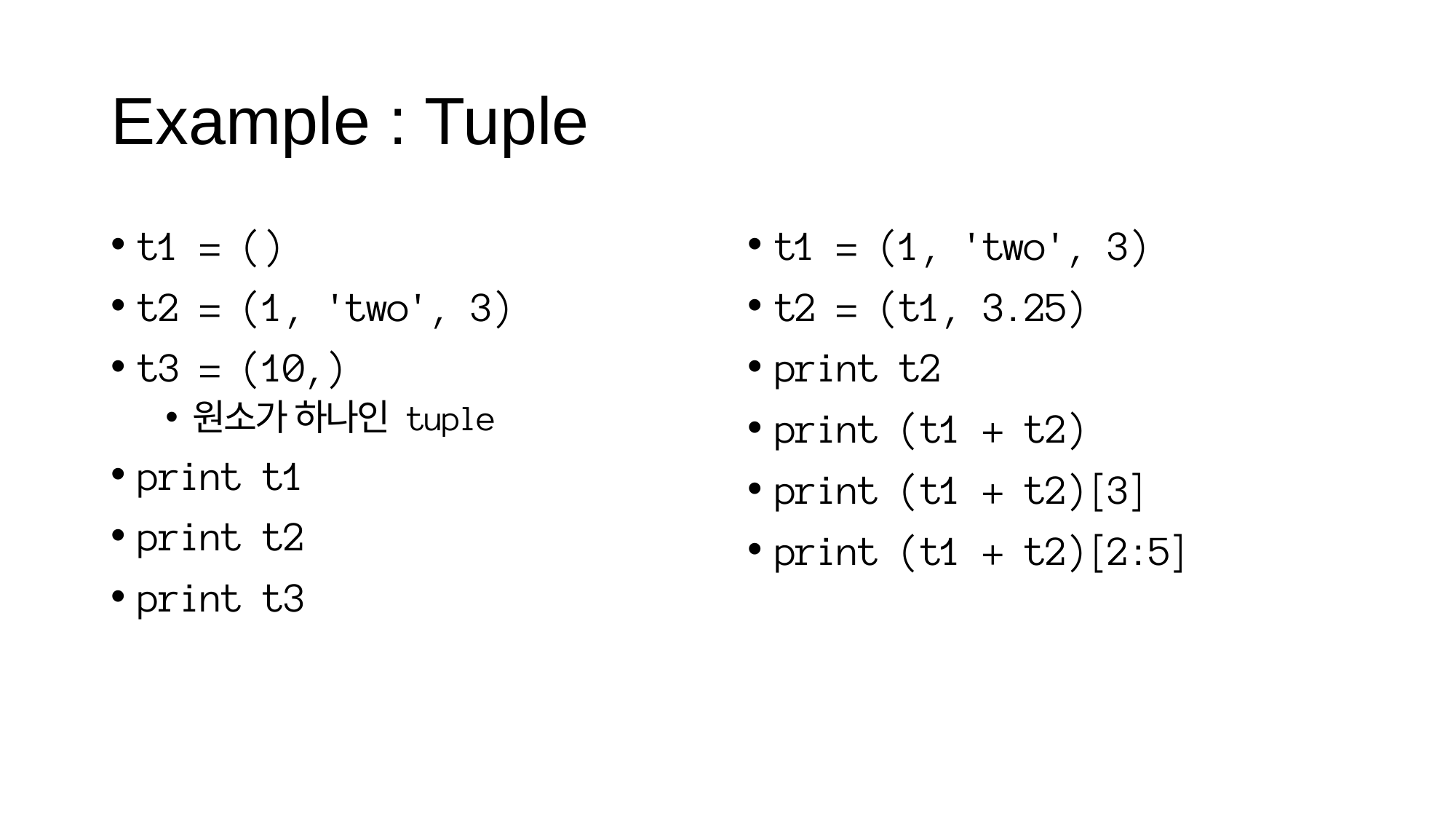

# Example : Tuple
t1 = ()
t2 = (1, 'two', 3)
t3 = (10,)
원소가 하나인 tuple
print t1
print t2
print t3
t1 = (1, 'two', 3)
t2 = (t1, 3.25)
print t2
print (t1 + t2)
print (t1 + t2)[3]
print (t1 + t2)[2:5]